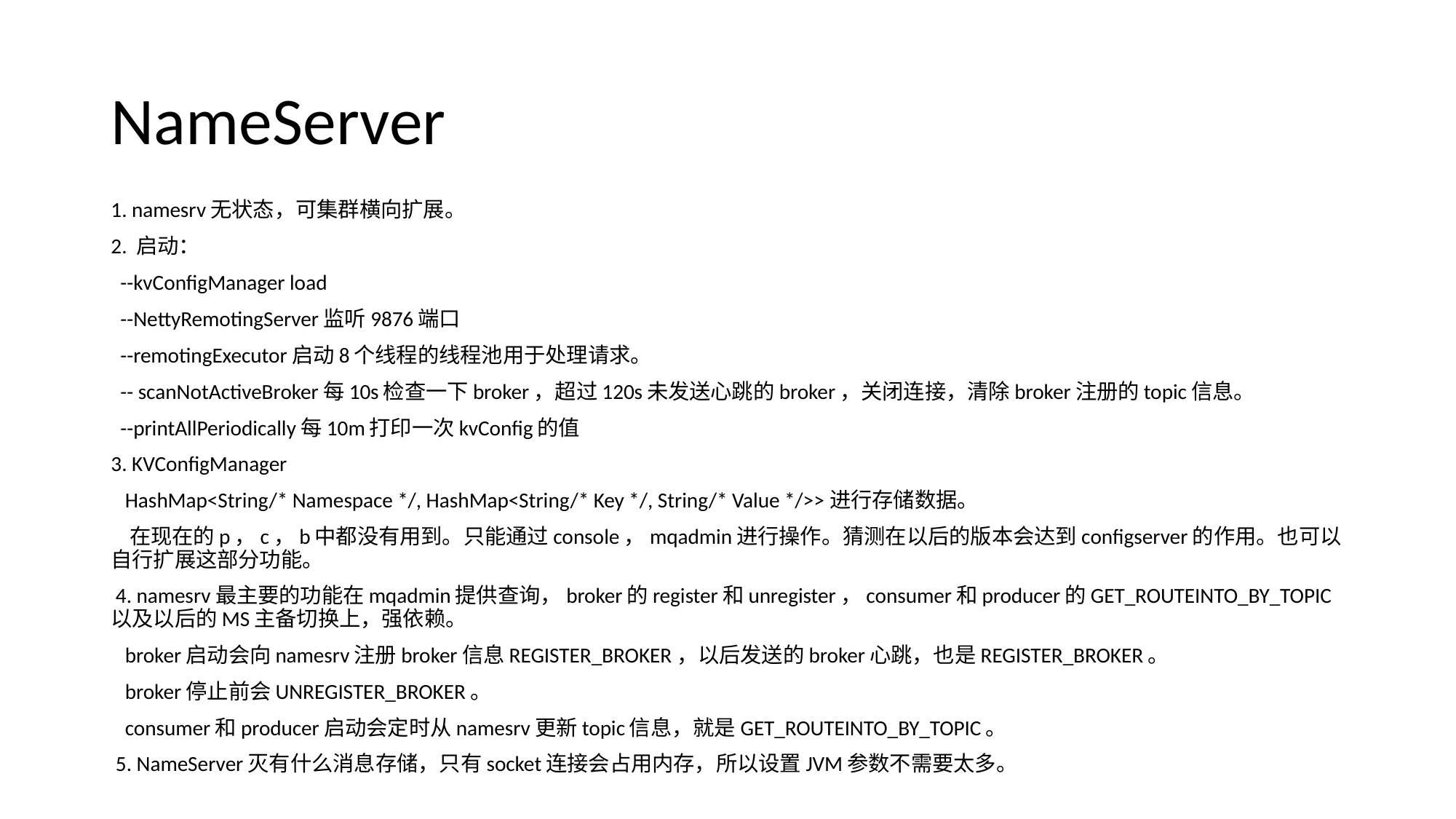

# NameServer
1. namesrv无状态，可集群横向扩展。
2. 启动：
  --kvConfigManager load
  --NettyRemotingServer监听9876端口
  --remotingExecutor启动8个线程的线程池用于处理请求。
  -- scanNotActiveBroker每10s检查一下broker，超过120s未发送心跳的broker，关闭连接，清除broker注册的topic信息。
  --printAllPeriodically每10m打印一次kvConfig的值
3. KVConfigManager
   HashMap<String/* Namespace */, HashMap<String/* Key */, String/* Value */>>进行存储数据。
   在现在的p，c，b中都没有用到。只能通过console，mqadmin进行操作。猜测在以后的版本会达到configserver的作用。也可以自行扩展这部分功能。
 4. namesrv最主要的功能在mqadmin提供查询，broker的register和unregister，consumer和producer的GET_ROUTEINTO_BY_TOPIC以及以后的MS主备切换上，强依赖。
   broker启动会向namesrv注册broker信息REGISTER_BROKER，以后发送的broker心跳，也是REGISTER_BROKER。
   broker停止前会UNREGISTER_BROKER。
   consumer和producer启动会定时从namesrv更新topic信息，就是GET_ROUTEINTO_BY_TOPIC。
 5. NameServer灭有什么消息存储，只有socket连接会占用内存，所以设置JVM参数不需要太多。